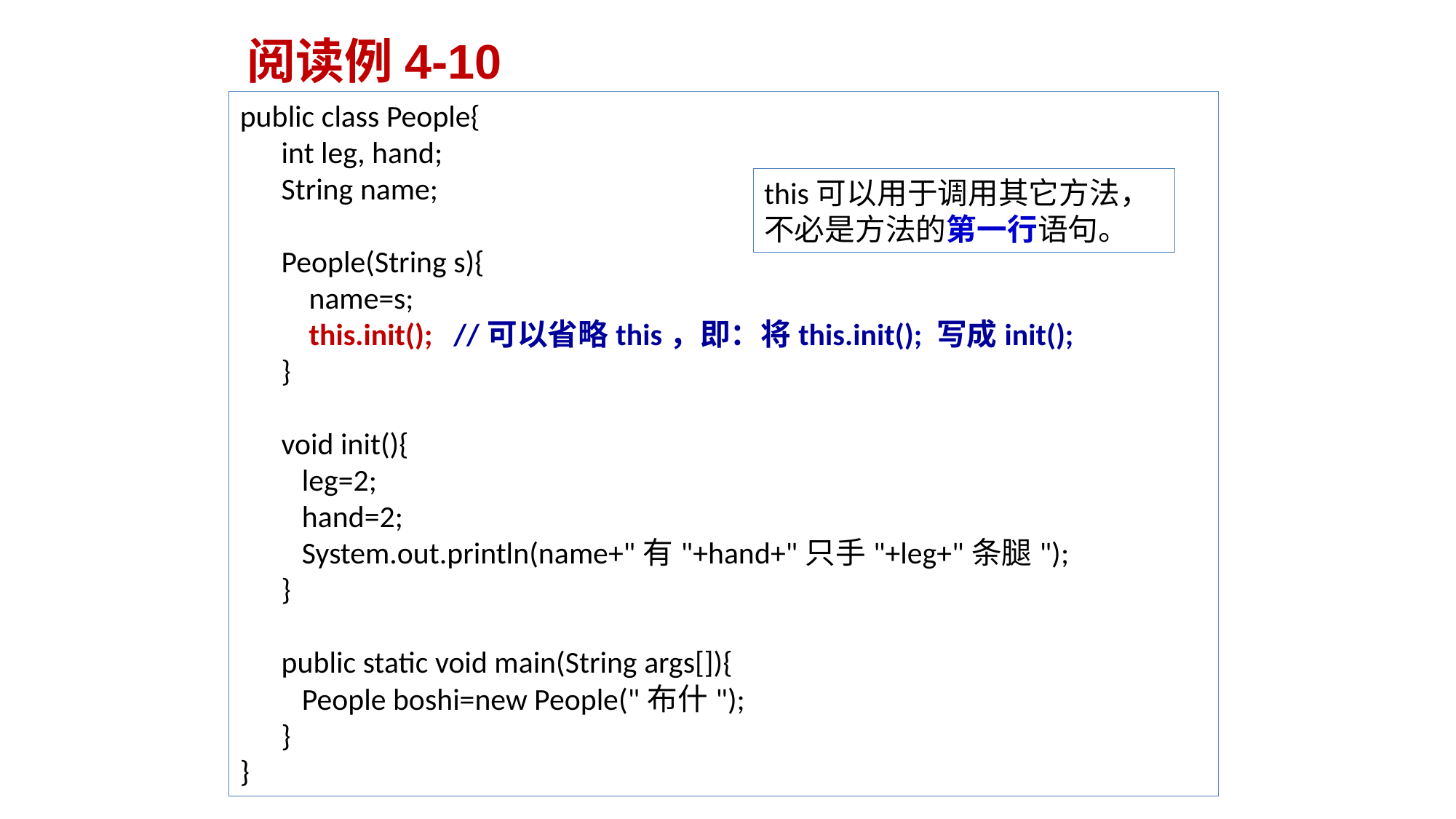

# 阅读例4-10
public class People{
    int leg, hand;
    String name;

    People(String s){
        name=s;
        this.init();   //可以省略this，即：将this.init(); 写成init();
    }

    void init(){
       leg=2;
       hand=2;
       System.out.println(name+"有"+hand+"只手"+leg+"条腿");
    }

    public static void main(String args[]){
       People boshi=new People("布什");
    }
}
this可以用于调用其它方法，不必是方法的第一行语句。
86